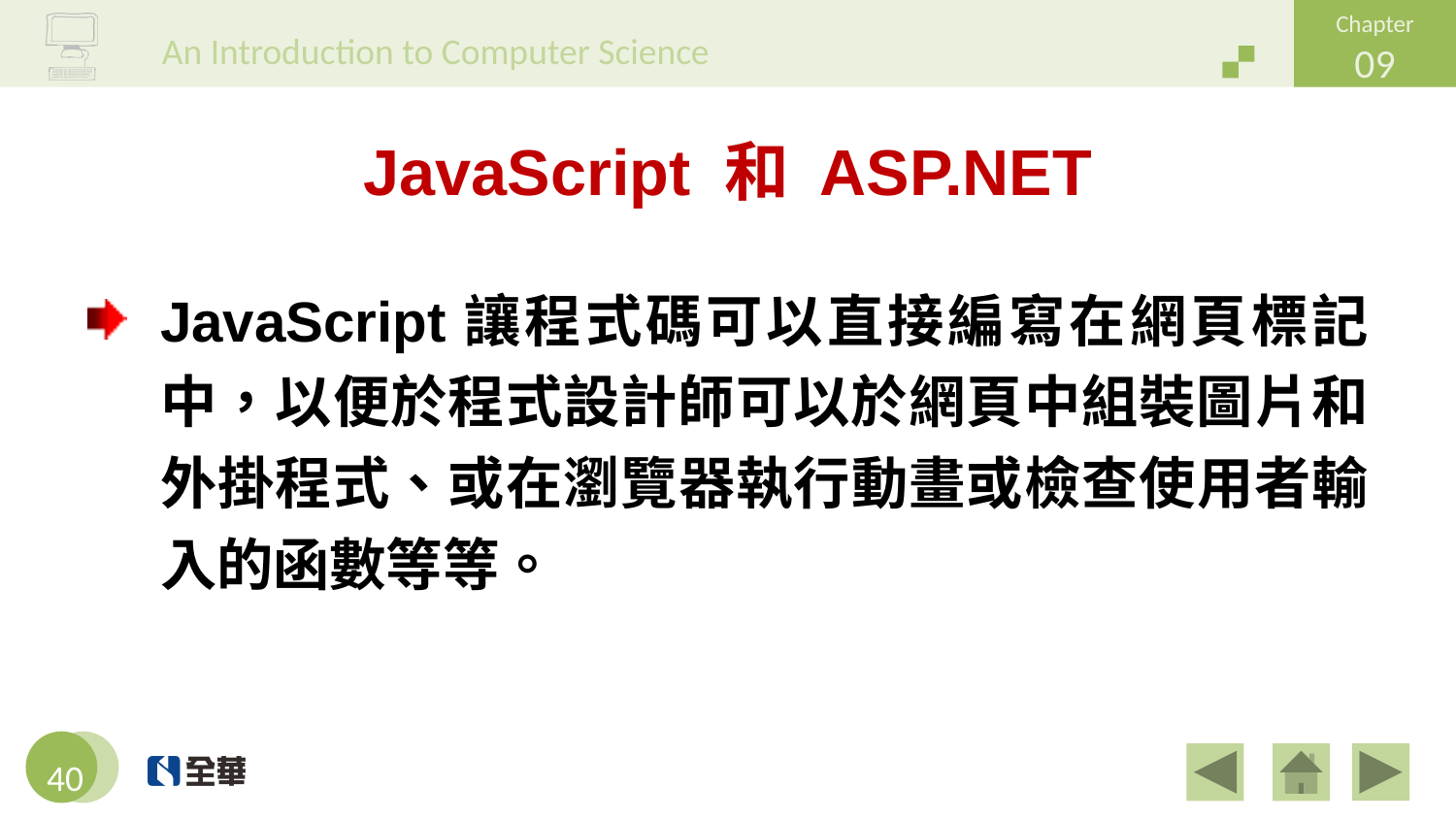

# JavaScript 和 ASP.NET
JavaScript讓程式碼可以直接編寫在網頁標記中，以便於程式設計師可以於網頁中組裝圖片和外掛程式、或在瀏覽器執行動畫或檢查使用者輸入的函數等等。